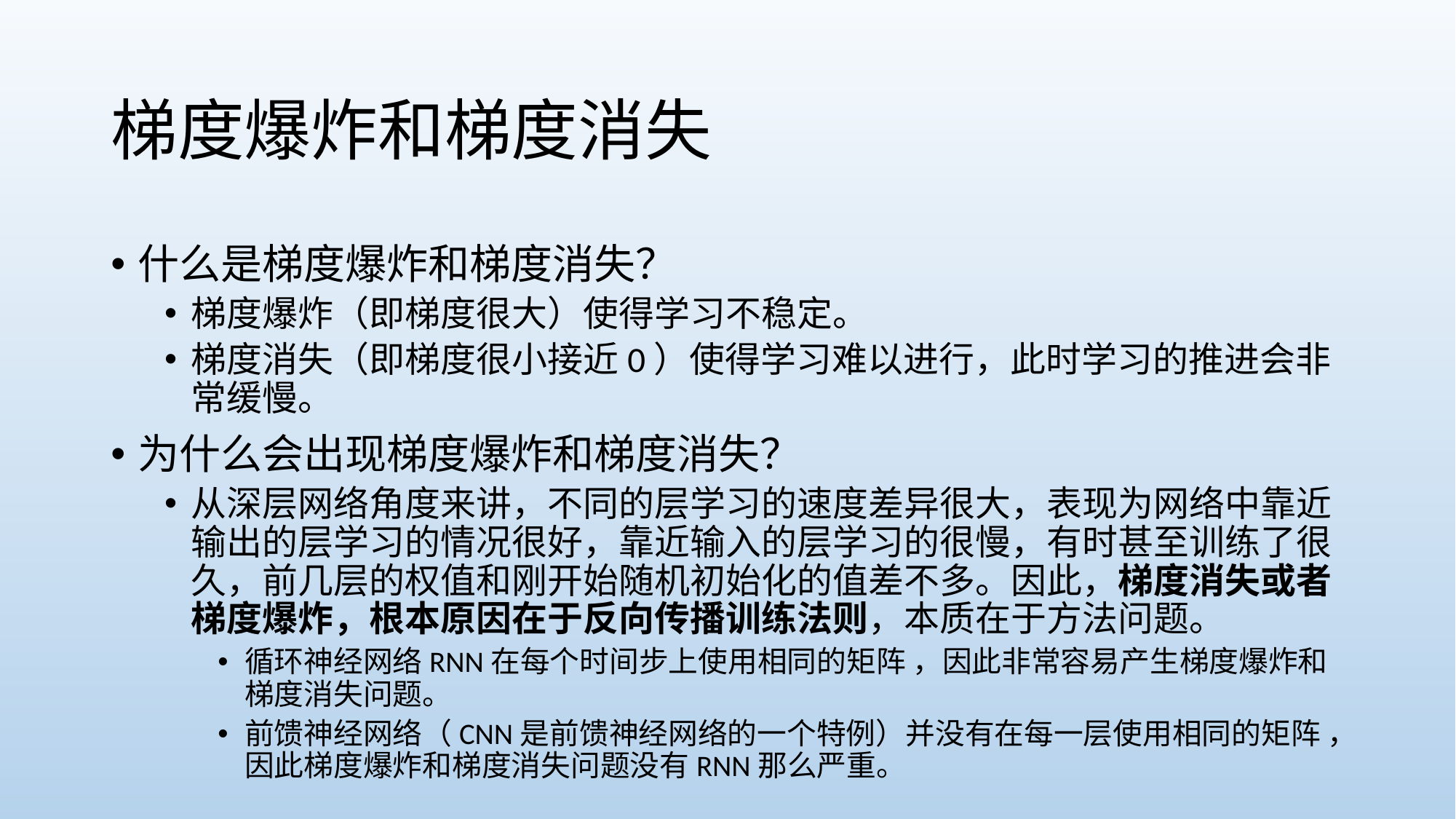

# 梯度爆炸和梯度消失
什么是梯度爆炸和梯度消失？
梯度爆炸（即梯度很大）使得学习不稳定。
梯度消失（即梯度很小接近0）使得学习难以进行，此时学习的推进会非常缓慢。
为什么会出现梯度爆炸和梯度消失？
从深层网络角度来讲，不同的层学习的速度差异很大，表现为网络中靠近输出的层学习的情况很好，靠近输入的层学习的很慢，有时甚至训练了很久，前几层的权值和刚开始随机初始化的值差不多。因此，梯度消失或者梯度爆炸，根本原因在于反向传播训练法则，本质在于方法问题。
循环神经网络RNN在每个时间步上使用相同的矩阵 ，因此非常容易产生梯度爆炸和梯度消失问题。
前馈神经网络（CNN是前馈神经网络的一个特例）并没有在每一层使用相同的矩阵 ，因此梯度爆炸和梯度消失问题没有RNN那么严重。